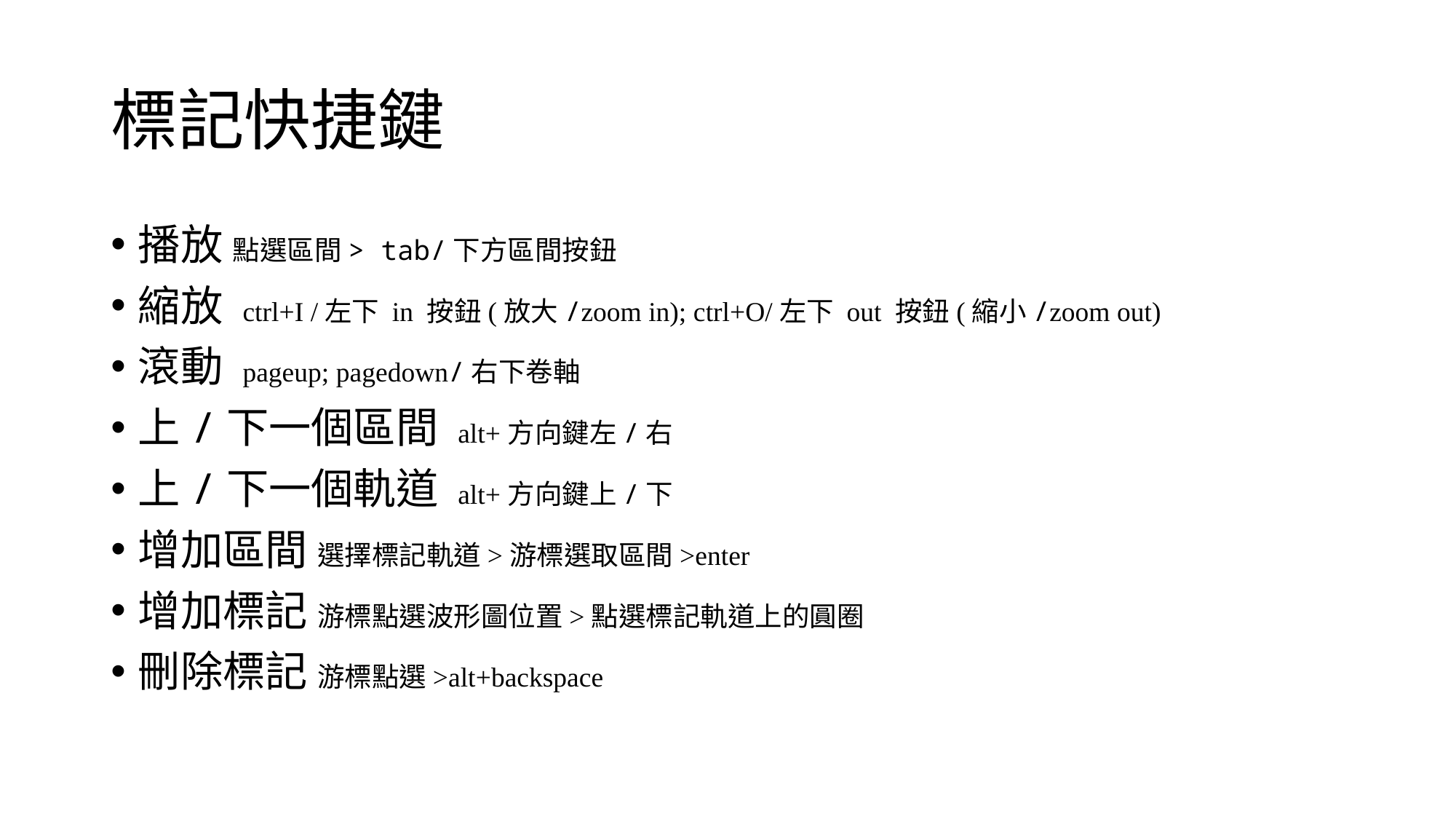

# 標記快捷鍵
播放 點選區間> tab/下方區間按鈕
縮放 ctrl+I /左下 in 按鈕(放大/zoom in); ctrl+O/左下 out 按鈕(縮小/zoom out)
滾動 pageup; pagedown/右下卷軸
上/下一個區間 alt+方向鍵左/右
上/下一個軌道 alt+方向鍵上/下
增加區間 選擇標記軌道>游標選取區間>enter
增加標記 游標點選波形圖位置>點選標記軌道上的圓圈
刪除標記 游標點選>alt+backspace